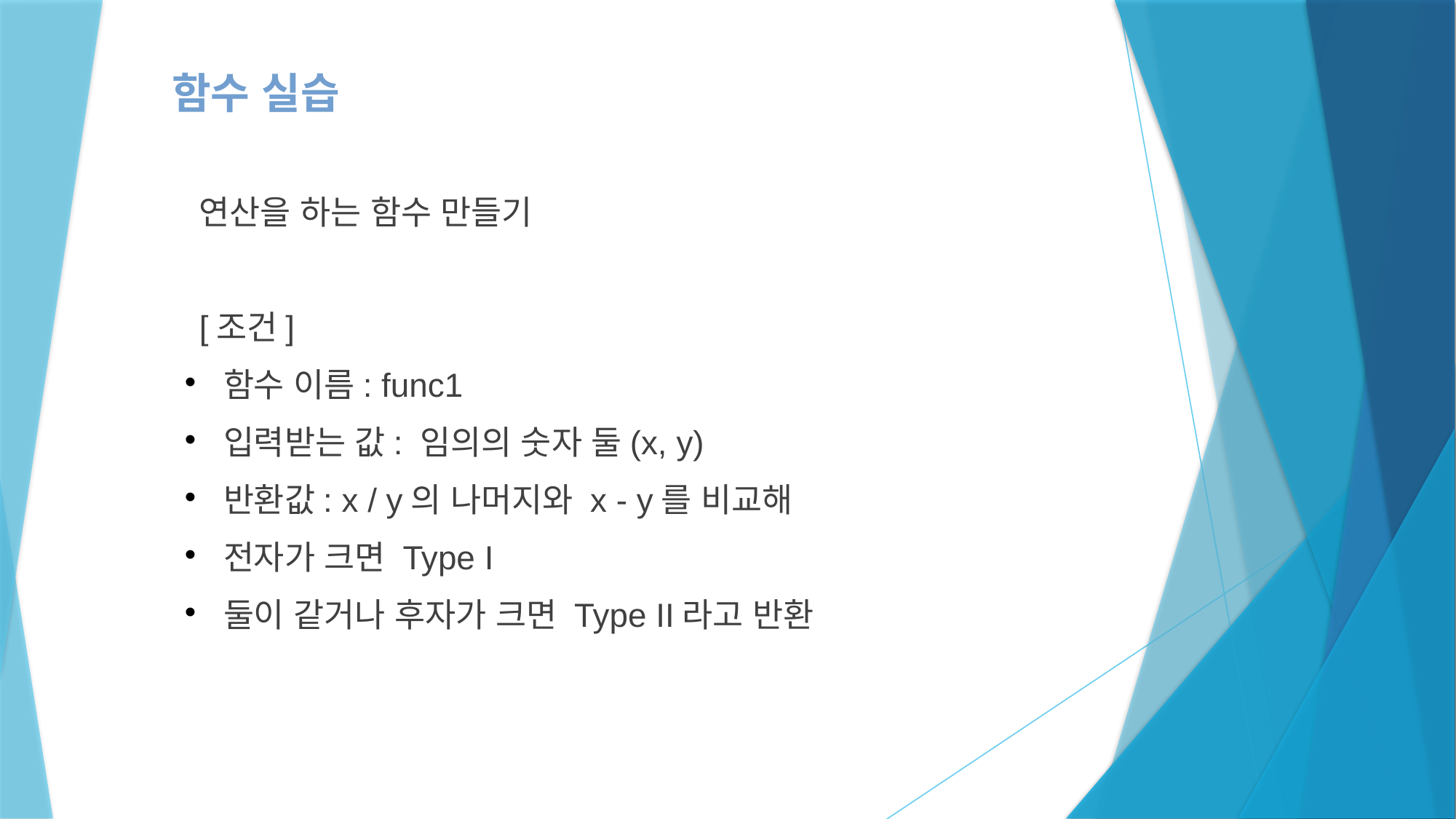

함수 실습
# 연산을 하는 함수 만들기

[조건]
함수 이름: func1
입력받는 값: 임의의 숫자 둘(x, y)
반환값: x / y의 나머지와 x - y를 비교해
전자가 크면 Type I
둘이 같거나 후자가 크면 Type II라고 반환